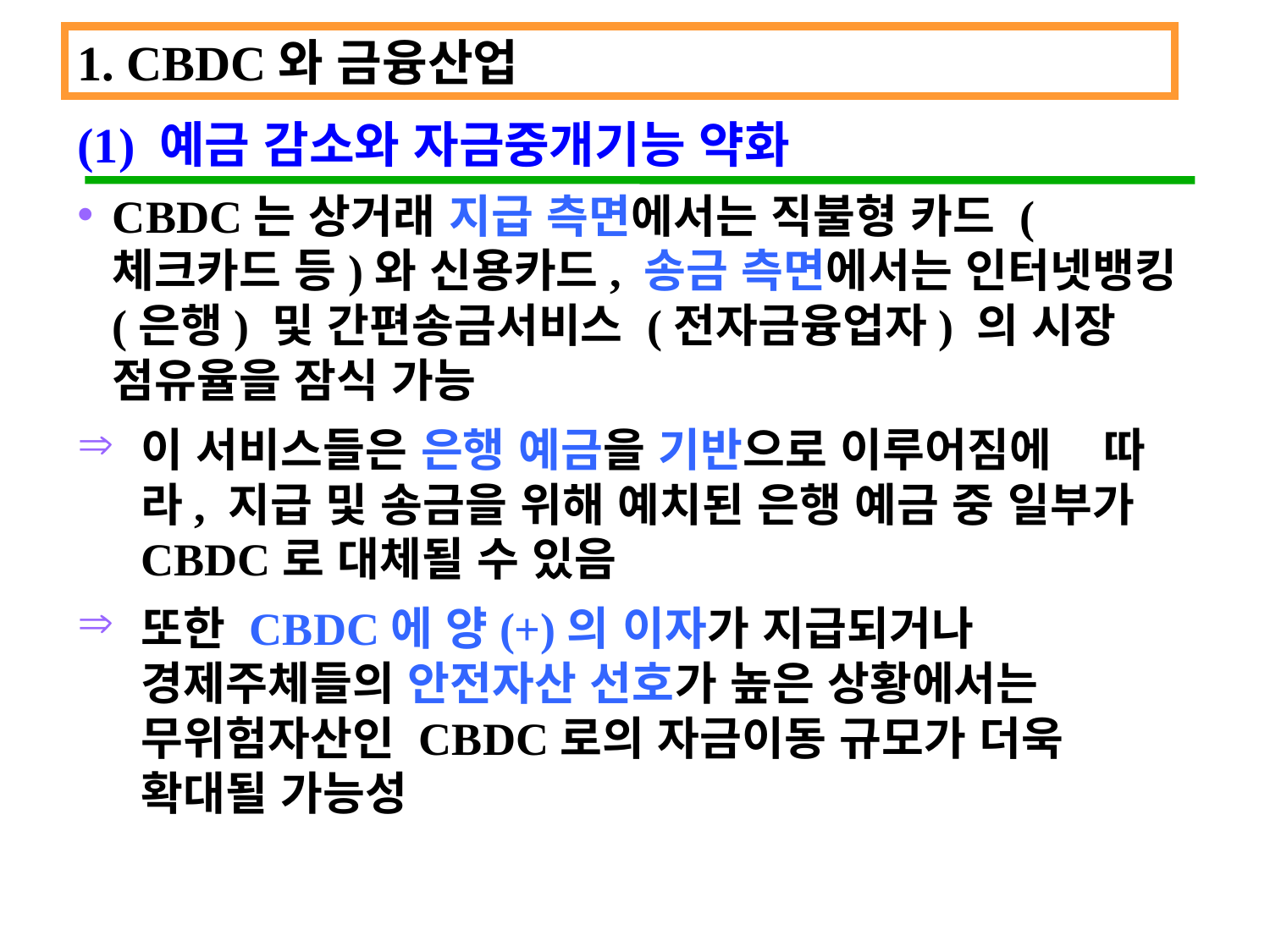

1. CBDC와 금융산업
(1) 예금 감소와 자금중개기능 약화
CBDC는 상거래 지급 측면에서는 직불형 카드 (체크카드 등)와 신용카드, 송금 측면에서는 인터넷뱅킹(은행) 및 간편송금서비스 (전자금융업자) 의 시장 점유율을 잠식 가능
이 서비스들은 은행 예금을 기반으로 이루어짐에    따라, 지급 및 송금을 위해 예치된 은행 예금 중 일부가 CBDC로 대체될 수 있음
또한 CBDC에 양(+)의 이자가 지급되거나 경제주체들의 안전자산 선호가 높은 상황에서는 무위험자산인 CBDC로의 자금이동 규모가 더욱 확대될 가능성